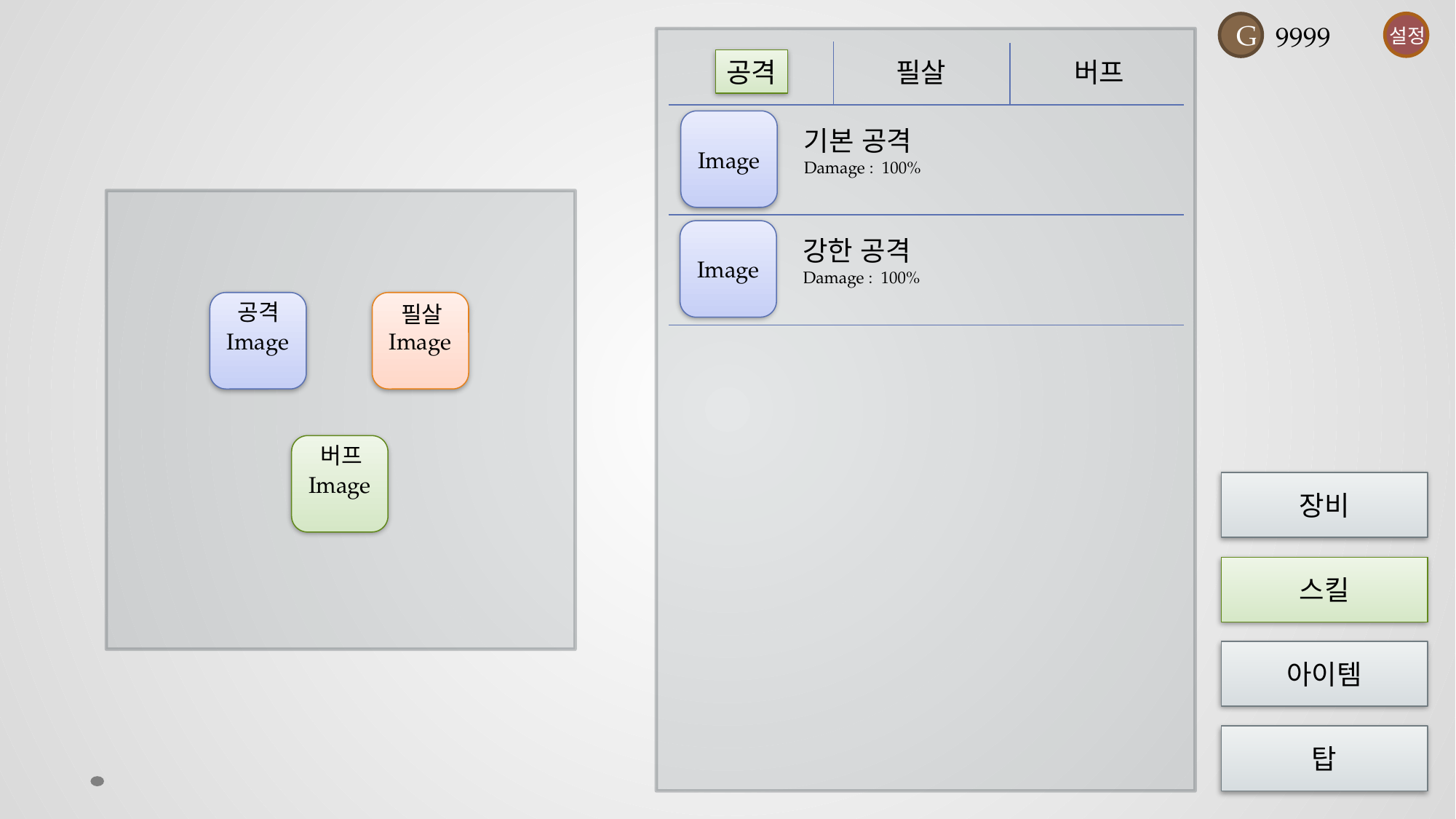

G
9999
설정

필살
버프
공격
Image
기본 공격
Damage :  100%

Image
강한 공격
Damage :  100%
Image
Image
공격
필살
Image
버프
장비
스킬
아이템
탑